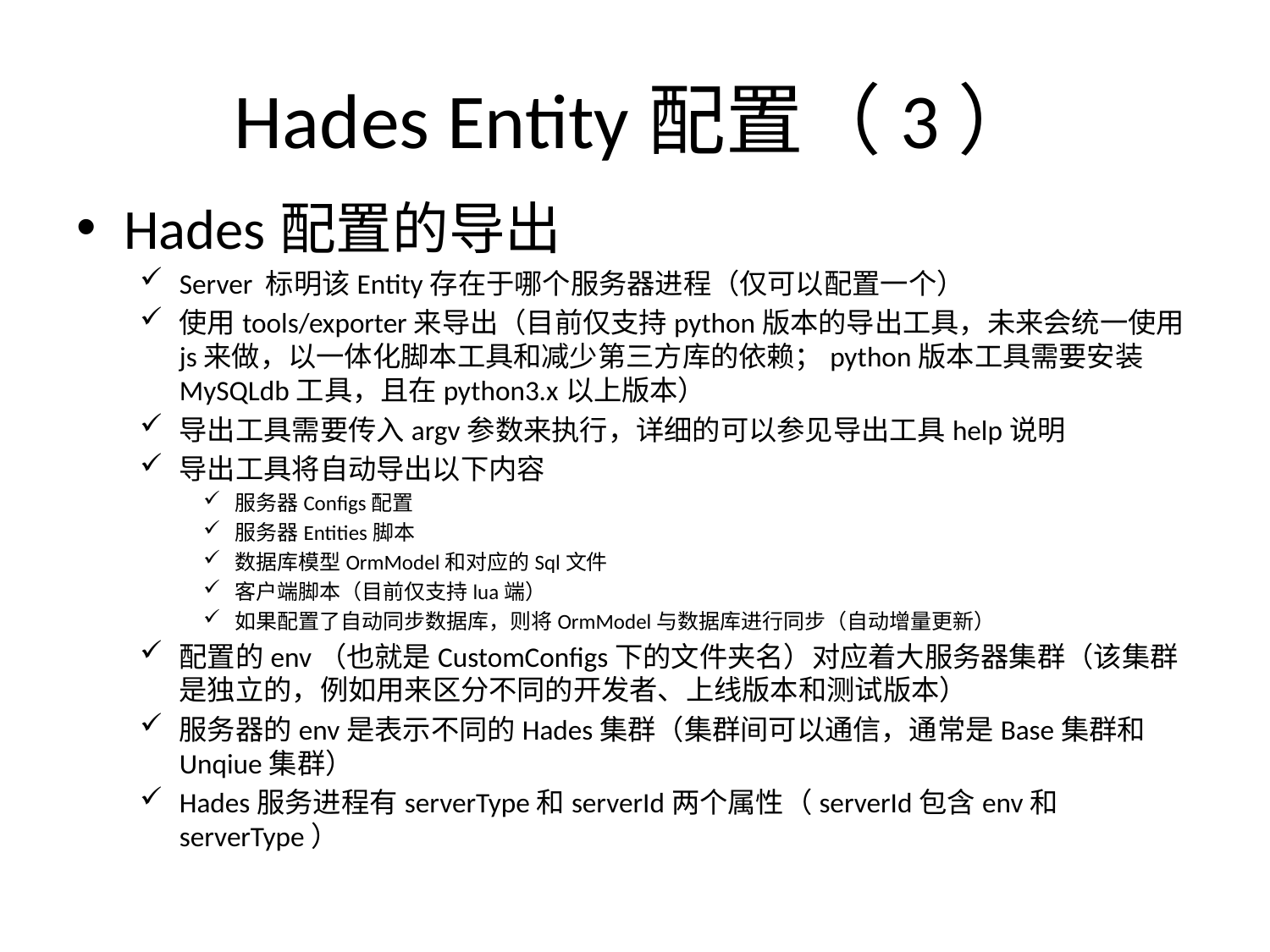

# Hades Entity配置（3）
Hades配置的导出
Server 标明该Entity存在于哪个服务器进程（仅可以配置一个）
使用tools/exporter来导出（目前仅支持python版本的导出工具，未来会统一使用js来做，以一体化脚本工具和减少第三方库的依赖；python版本工具需要安装MySQLdb工具，且在python3.x以上版本）
导出工具需要传入argv参数来执行，详细的可以参见导出工具help说明
导出工具将自动导出以下内容
服务器Configs配置
服务器Entities脚本
数据库模型OrmModel和对应的Sql文件
客户端脚本（目前仅支持lua端）
如果配置了自动同步数据库，则将OrmModel与数据库进行同步（自动增量更新）
配置的env（也就是CustomConfigs下的文件夹名）对应着大服务器集群（该集群是独立的，例如用来区分不同的开发者、上线版本和测试版本）
服务器的env是表示不同的Hades集群（集群间可以通信，通常是Base集群和Unqiue集群）
Hades服务进程有serverType和serverId两个属性（serverId包含env和serverType）